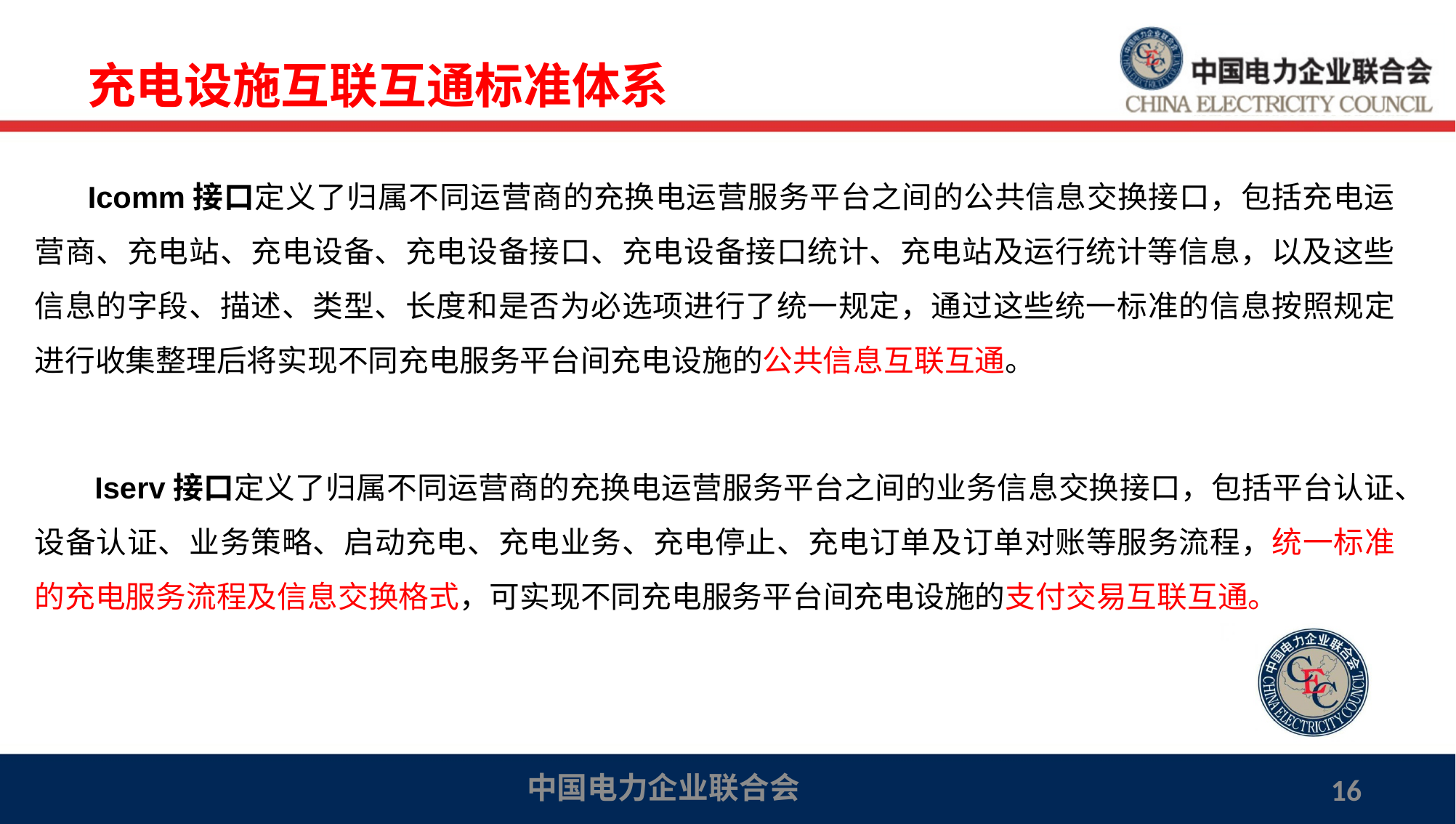

充电设施互联互通标准体系
      Icomm接口定义了归属不同运营商的充换电运营服务平台之间的公共信息交换接口，包括充电运营商、充电站、充电设备、充电设备接口、充电设备接口统计、充电站及运行统计等信息，以及这些信息的字段、描述、类型、长度和是否为必选项进行了统一规定，通过这些统一标准的信息按照规定进行收集整理后将实现不同充电服务平台间充电设施的公共信息互联互通。

       Iserv接口定义了归属不同运营商的充换电运营服务平台之间的业务信息交换接口，包括平台认证、设备认证、业务策略、启动充电、充电业务、充电停止、充电订单及订单对账等服务流程，统一标准的充电服务流程及信息交换格式，可实现不同充电服务平台间充电设施的支付交易互联互通。
中国电力企业联合会
16